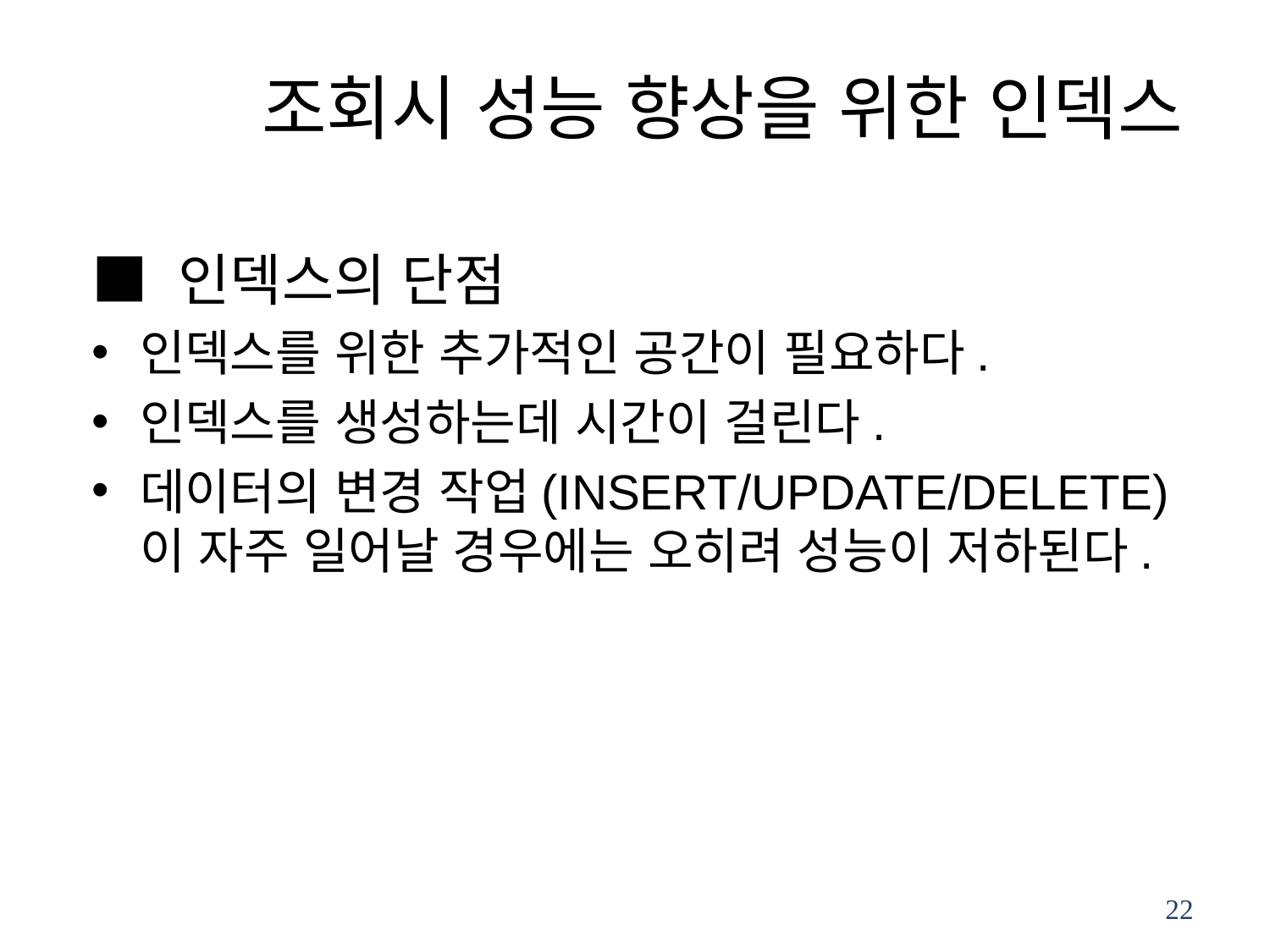

# 조회시 성능 향상을 위한 인덱스
■ 인덱스의 단점
인덱스를 위한 추가적인 공간이 필요하다.
인덱스를 생성하는데 시간이 걸린다.
데이터의 변경 작업(INSERT/UPDATE/DELETE)이 자주 일어날 경우에는 오히려 성능이 저하된다.

22